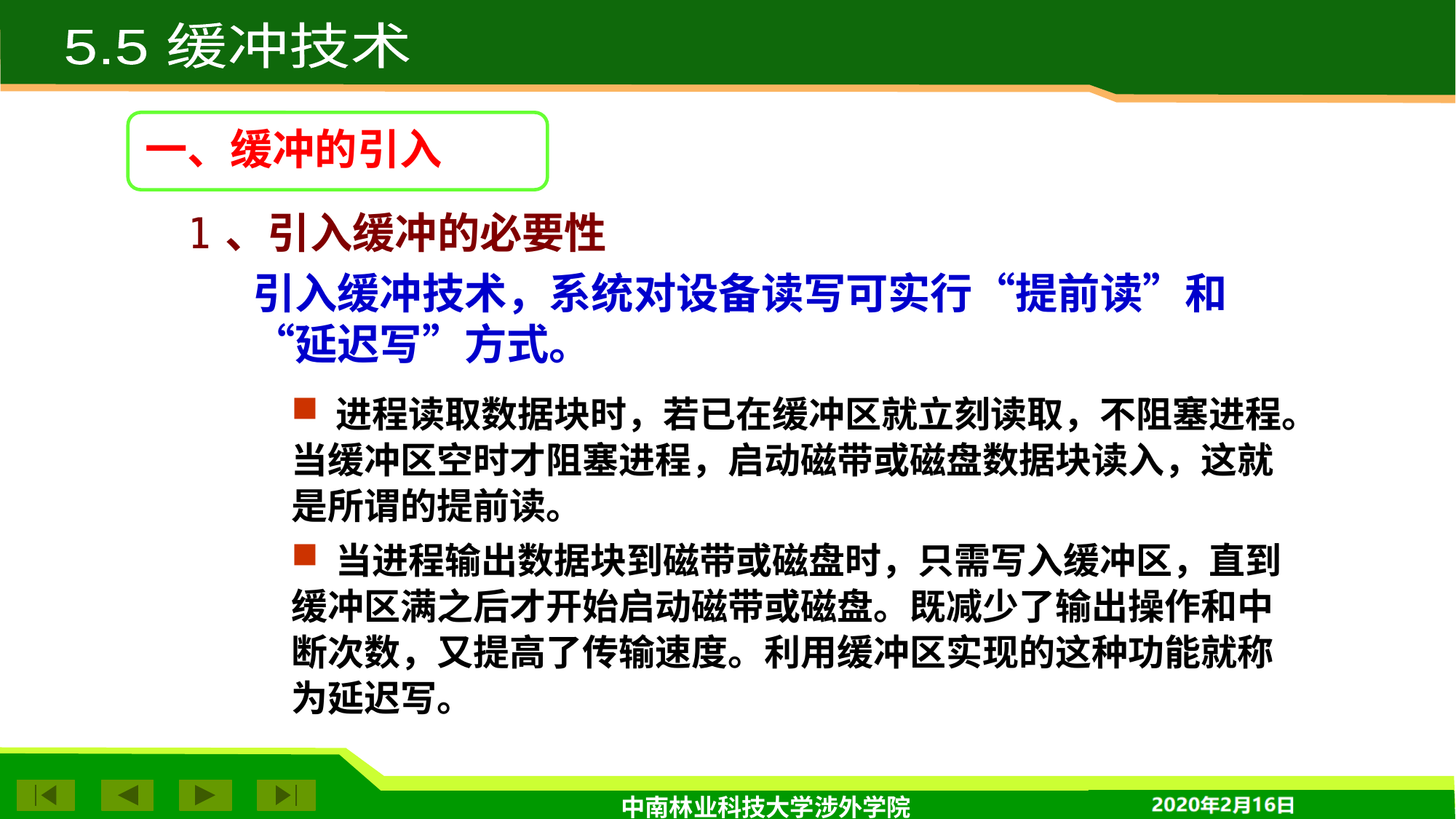

5.5 缓冲技术

一、缓冲的引入
1、引入缓冲的必要性
引入缓冲技术，系统对设备读写可实行“提前读”和“延迟写”方式。
 进程读取数据块时，若已在缓冲区就立刻读取，不阻塞进程。当缓冲区空时才阻塞进程，启动磁带或磁盘数据块读入，这就是所谓的提前读。
 当进程输出数据块到磁带或磁盘时，只需写入缓冲区，直到缓冲区满之后才开始启动磁带或磁盘。既减少了输出操作和中断次数，又提高了传输速度。利用缓冲区实现的这种功能就称为延迟写。